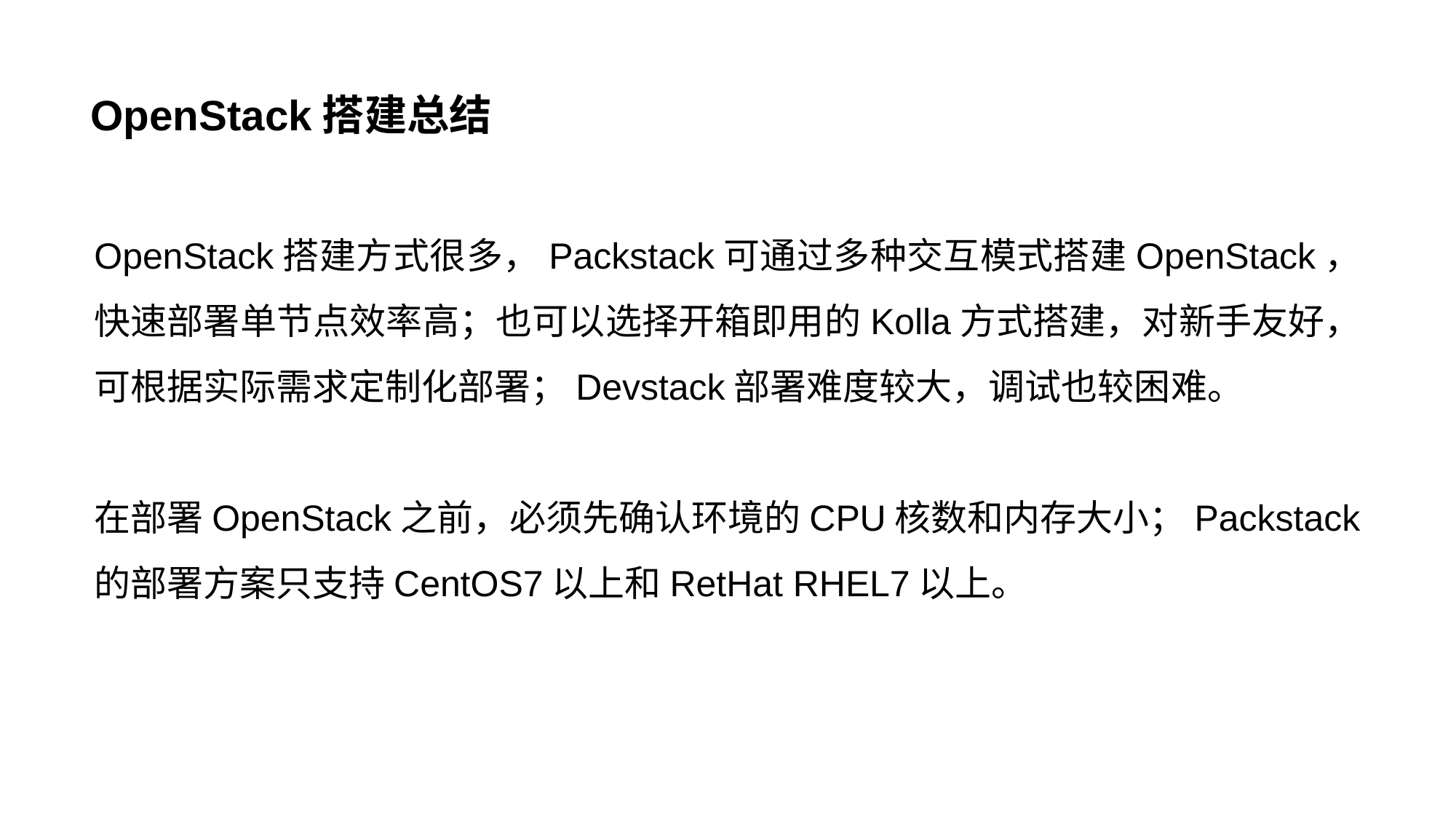

OpenStack搭建总结
OpenStack搭建方式很多，Packstack可通过多种交互模式搭建OpenStack，快速部署单节点效率高；也可以选择开箱即用的Kolla方式搭建，对新手友好，可根据实际需求定制化部署；Devstack部署难度较大，调试也较困难。

在部署OpenStack之前，必须先确认环境的CPU核数和内存大小；Packstack的部署方案只支持CentOS7以上和RetHat RHEL7以上。